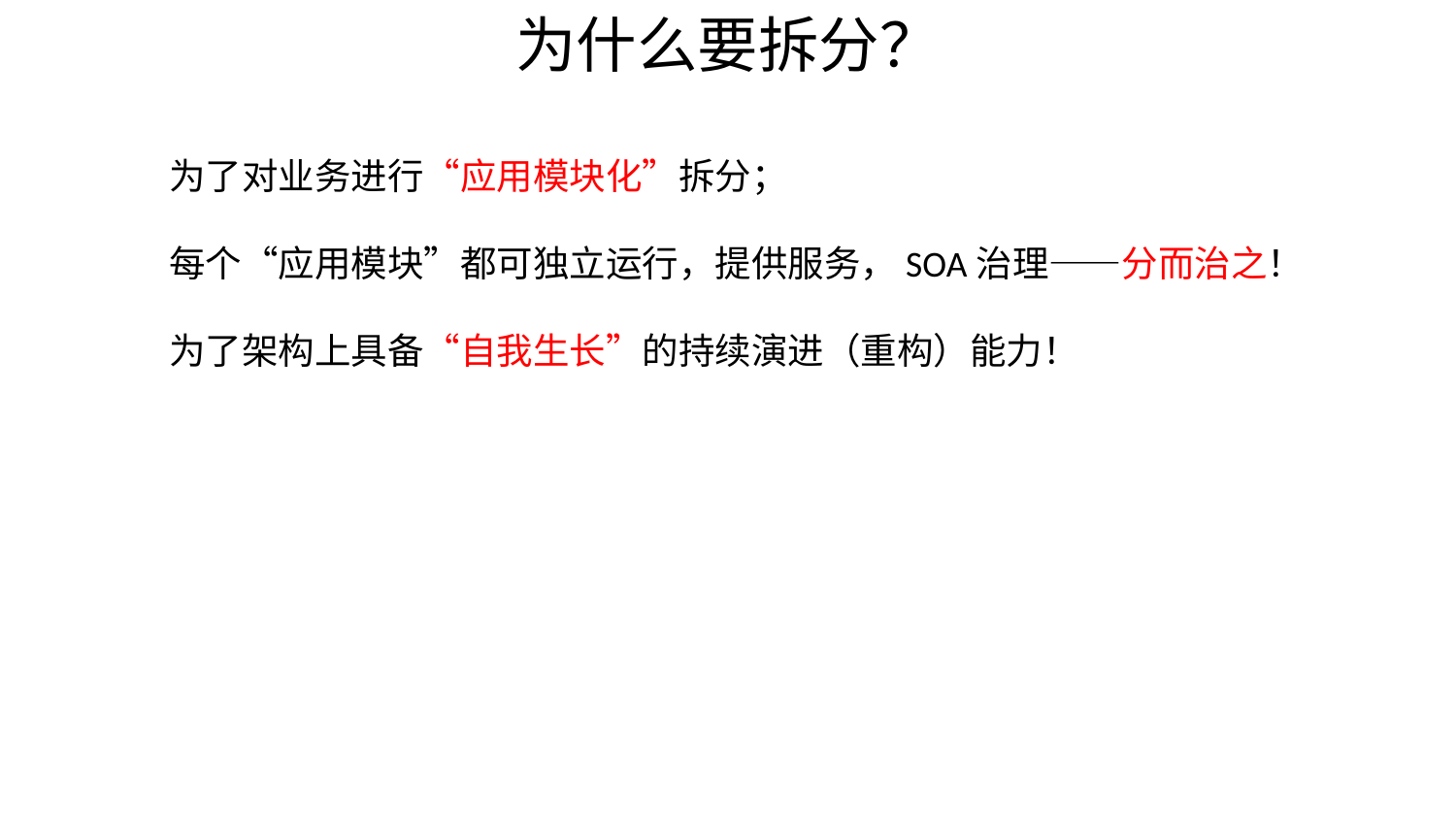

为什么要拆分？
为了对业务进行“应用模块化”拆分；

每个“应用模块”都可独立运行，提供服务，SOA治理——分而治之！

为了架构上具备“自我生长”的持续演进（重构）能力！